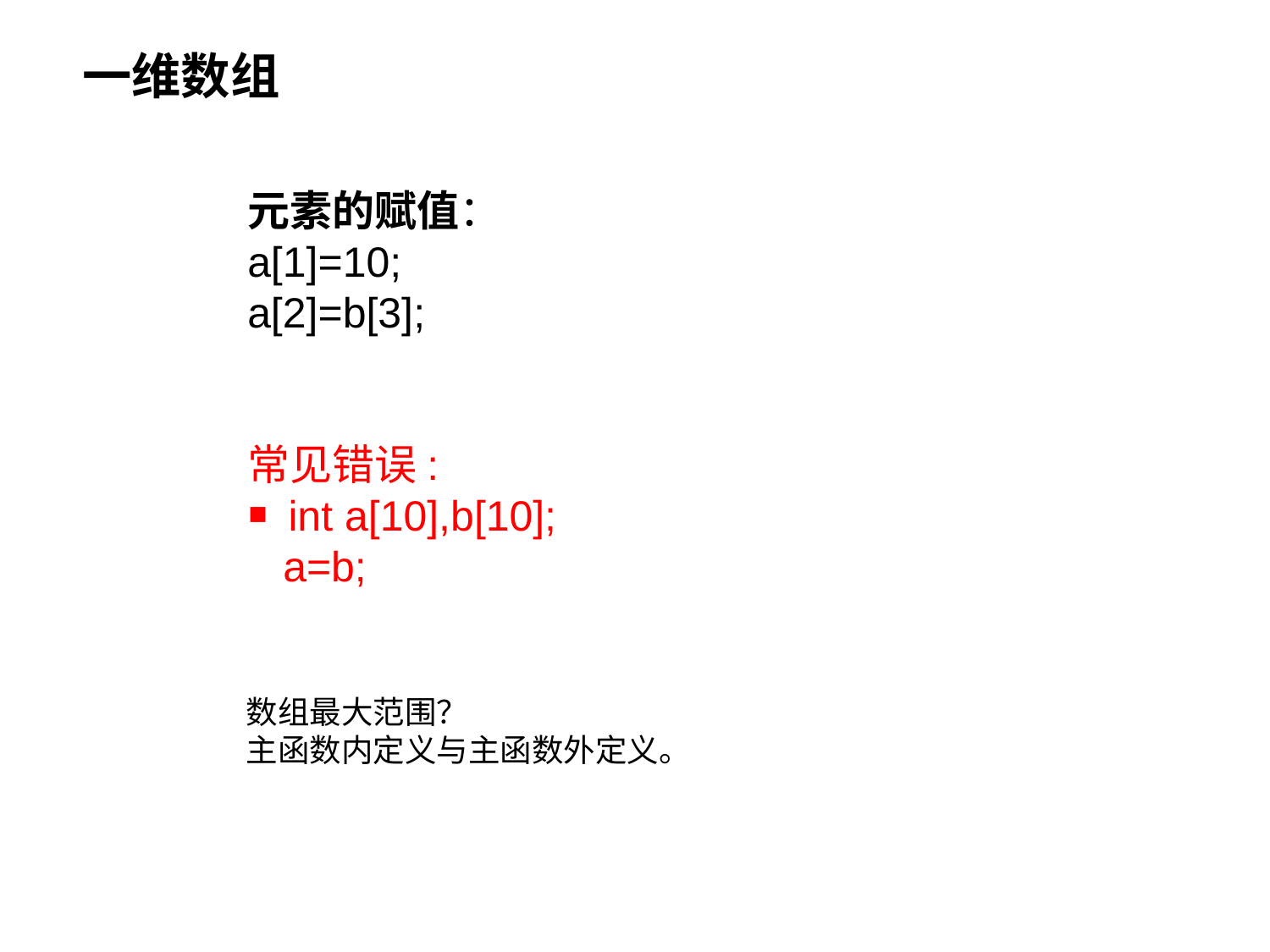

一维数组
元素的赋值：
a[1]=10;
a[2]=b[3];

常见错误:
￭ int a[10],b[10];
   a=b;
数组最大范围？
主函数内定义与主函数外定义。